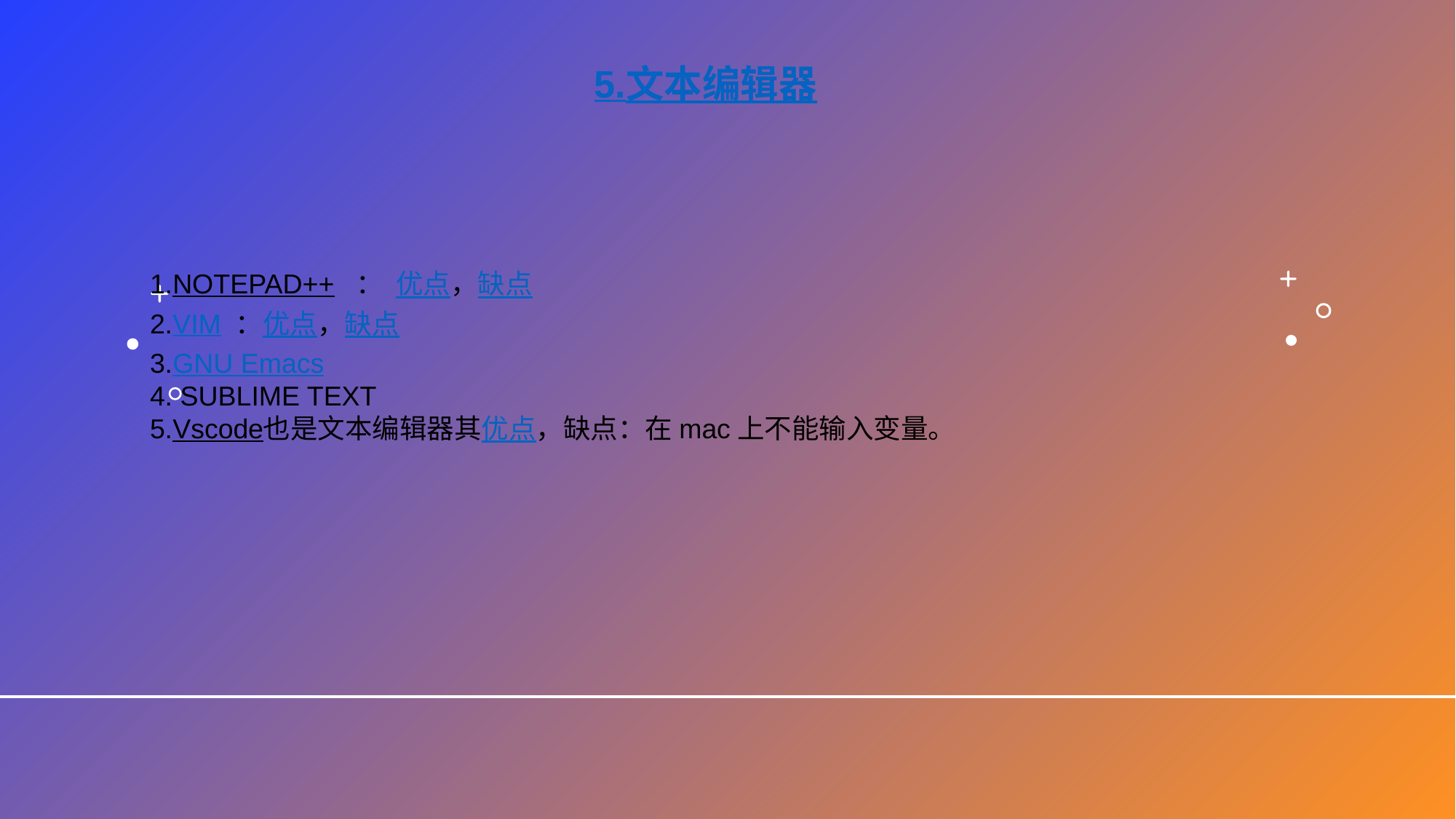

5.文本编辑器
1.NOTEPAD++  ：  优点，缺点
2.VIM ：优点，缺点
3.GNU Emacs
4. SUBLIME TEXT
5.Vscode也是文本编辑器其优点，缺点：在mac上不能输入变量。